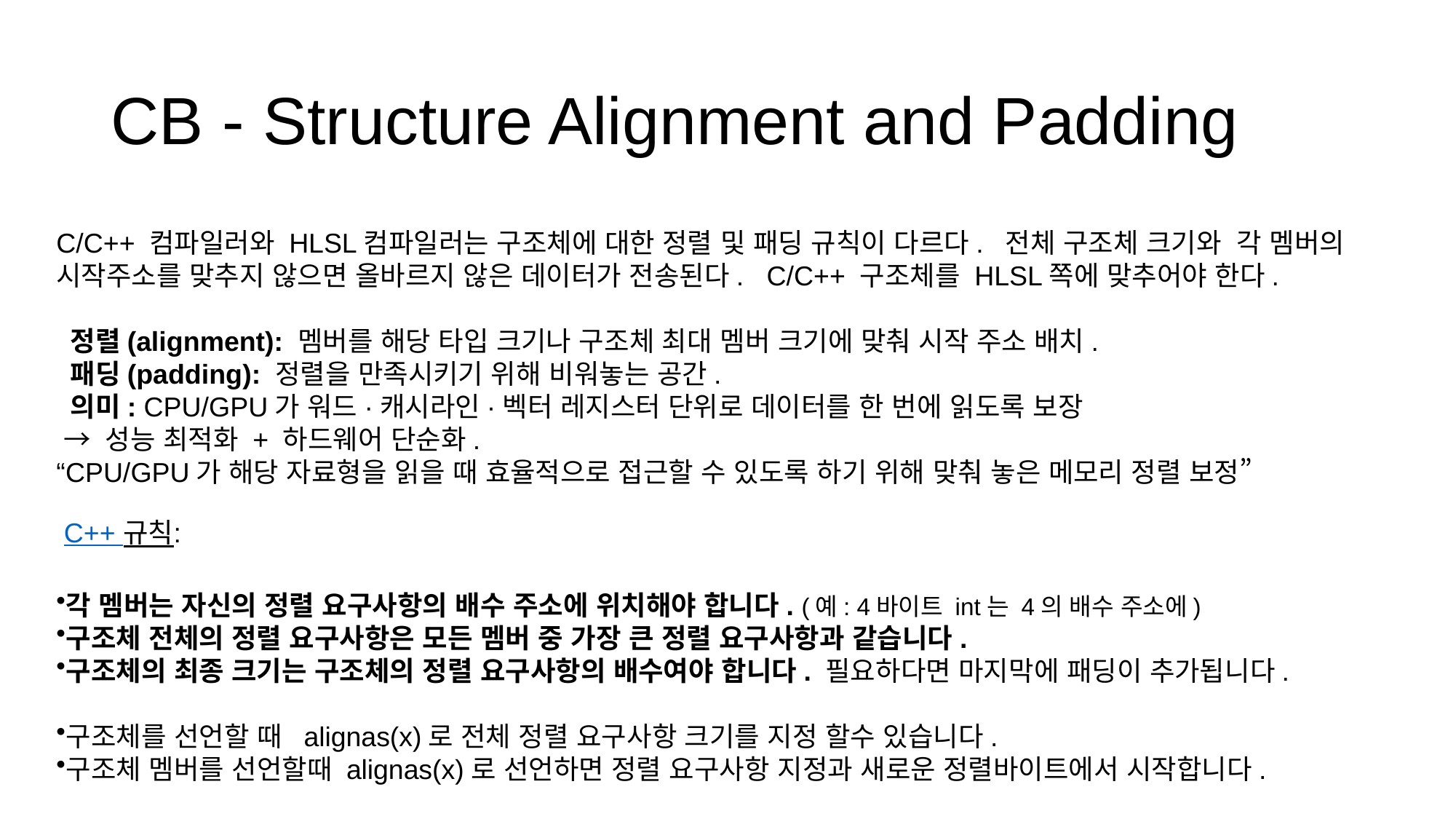

# CB - Structure Alignment and Padding
C/C++ 컴파일러와 HLSL컴파일러는 구조체에 대한 정렬 및 패딩 규칙이 다르다.  전체 구조체 크기와  각 멤버의 시작주소를 맞추지 않으면 올바르지 않은 데이터가 전송된다.   C/C++ 구조체를 HLSL쪽에 맞추어야 한다.

 정렬(alignment): 멤버를 해당 타입 크기나 구조체 최대 멤버 크기에 맞춰 시작 주소 배치.
 패딩(padding): 정렬을 만족시키기 위해 비워놓는 공간.
 의미: CPU/GPU가 워드·캐시라인·벡터 레지스터 단위로 데이터를 한 번에 읽도록 보장
 → 성능 최적화 + 하드웨어 단순화.
“CPU/GPU가 해당 자료형을 읽을 때 효율적으로 접근할 수 있도록 하기 위해 맞춰 놓은 메모리 정렬 보정”
 C++ 규칙:

각 멤버는 자신의 정렬 요구사항의 배수 주소에 위치해야 합니다. (예: 4바이트 int는 4의 배수 주소에)
구조체 전체의 정렬 요구사항은 모든 멤버 중 가장 큰 정렬 요구사항과 같습니다.
구조체의 최종 크기는 구조체의 정렬 요구사항의 배수여야 합니다. 필요하다면 마지막에 패딩이 추가됩니다.

구조체를 선언할 때  alignas(x)로 전체 정렬 요구사항 크기를 지정 할수 있습니다.
구조체 멤버를 선언할때 alignas(x)로 선언하면 정렬 요구사항 지정과 새로운 정렬바이트에서 시작합니다.